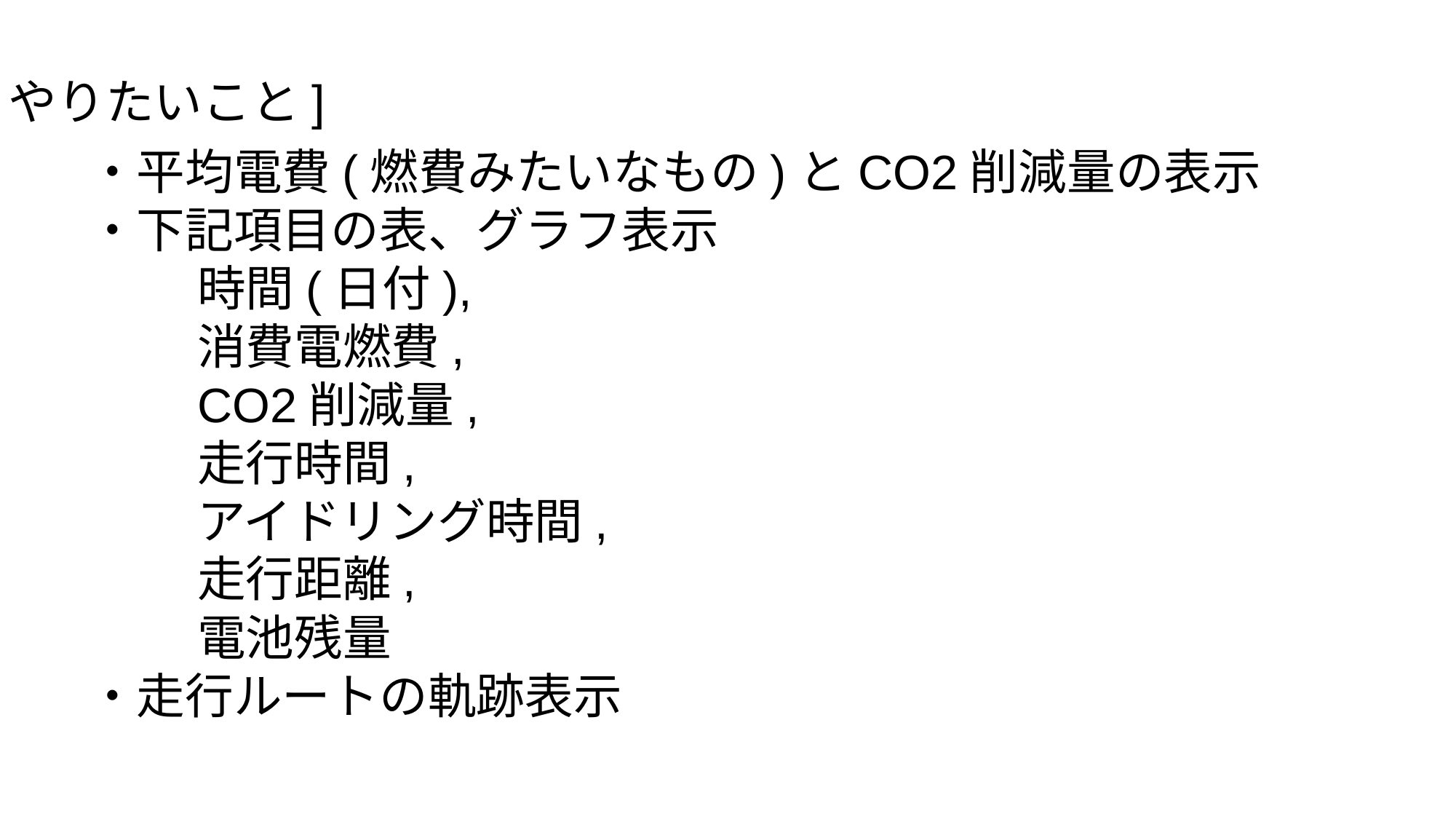

[やりたいこと]
・平均電費(燃費みたいなもの)とCO2削減量の表示
・下記項目の表、グラフ表示
	時間(日付),
	消費電燃費,
	CO2削減量,
	走行時間,
	アイドリング時間,
	走行距離,
	電池残量
・走行ルートの軌跡表示